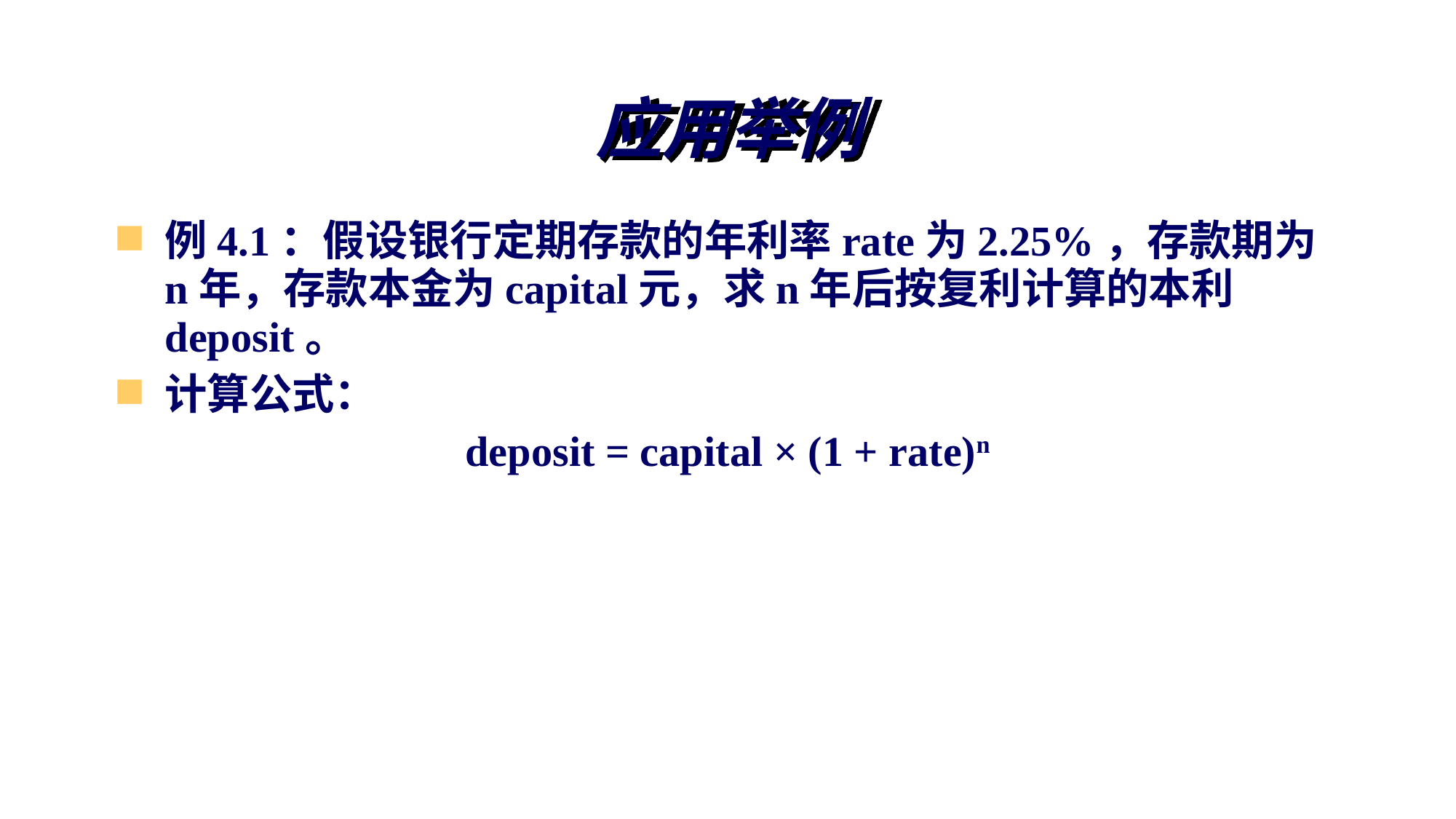

# 应用举例
例4.1：假设银行定期存款的年利率rate为2.25%，存款期为n年，存款本金为capital元，求n年后按复利计算的本利deposit。
计算公式：
deposit = capital × (1 + rate)n